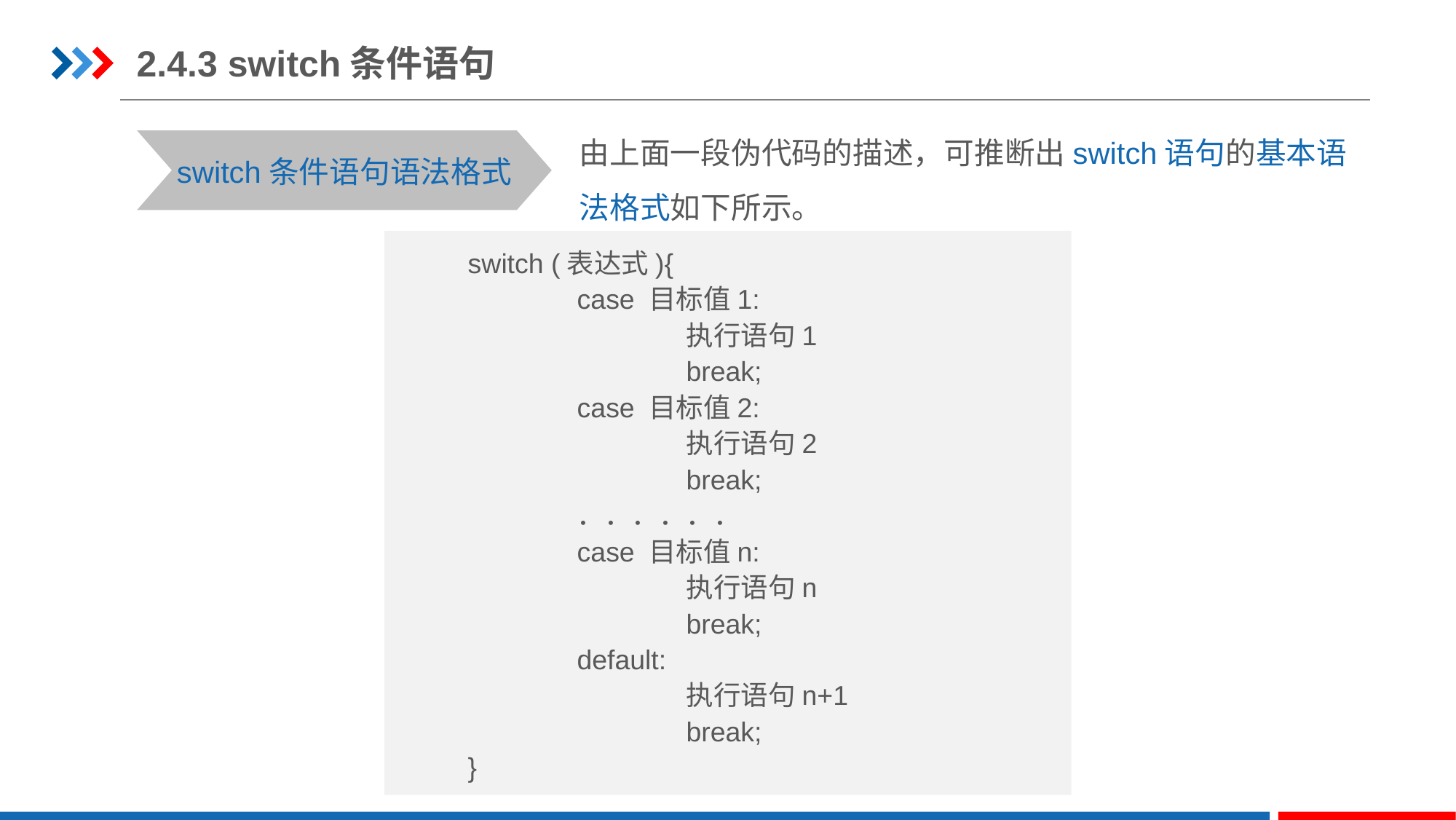

2.4.3 switch条件语句
由上面一段伪代码的描述，可推断出switch语句的基本语
法格式如下所示。

switch条件语句语法格式
switch (表达式){
	case 目标值1:
		执行语句1
		break;
	case 目标值2:
		执行语句2
		break;
	．．．．．．
	case 目标值n:
		执行语句n
		break;
	default:
		执行语句n+1
		break;
}